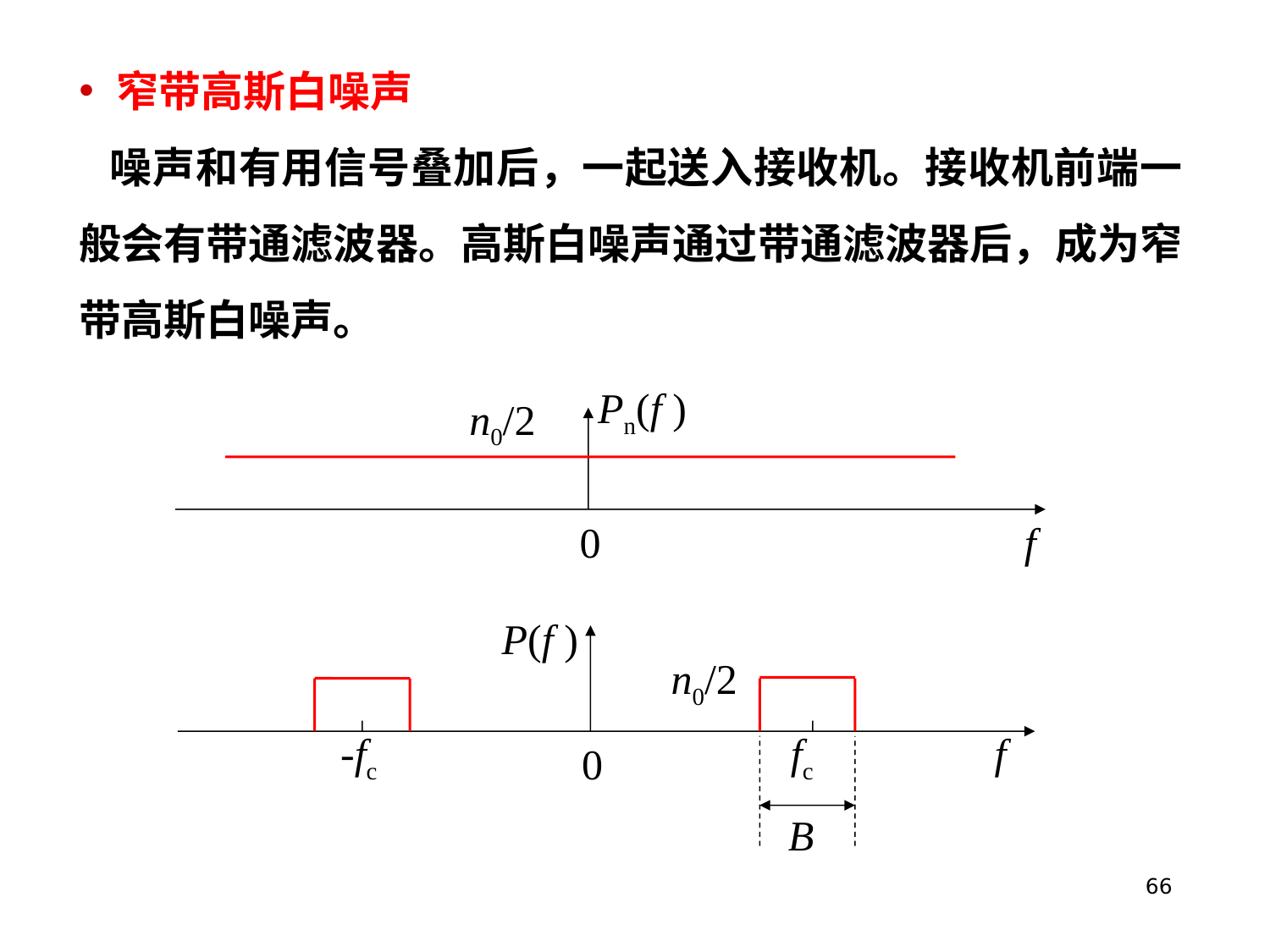

窄带高斯白噪声
  噪声和有用信号叠加后，一起送入接收机。接收机前端一般会有带通滤波器。高斯白噪声通过带通滤波器后，成为窄带高斯白噪声。
Pn(f )
n0/2

0
f
P(f )

n0/2

-fc

fc

f

0

B

66